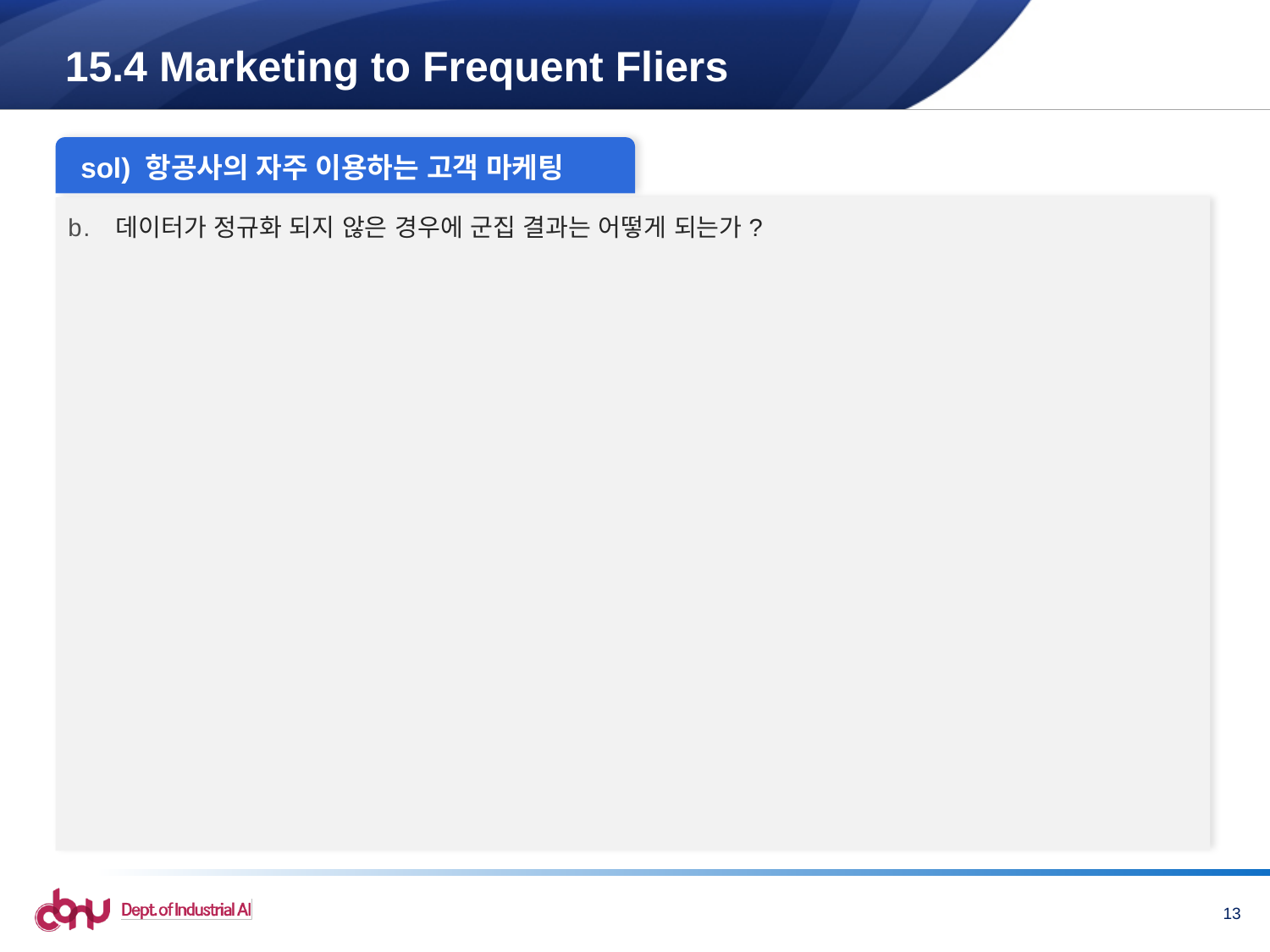

# 15.4 Marketing to Frequent Fliers
sol) 항공사의 자주 이용하는 고객 마케팅
데이터가 정규화 되지 않은 경우에 군집 결과는 어떻게 되는가?